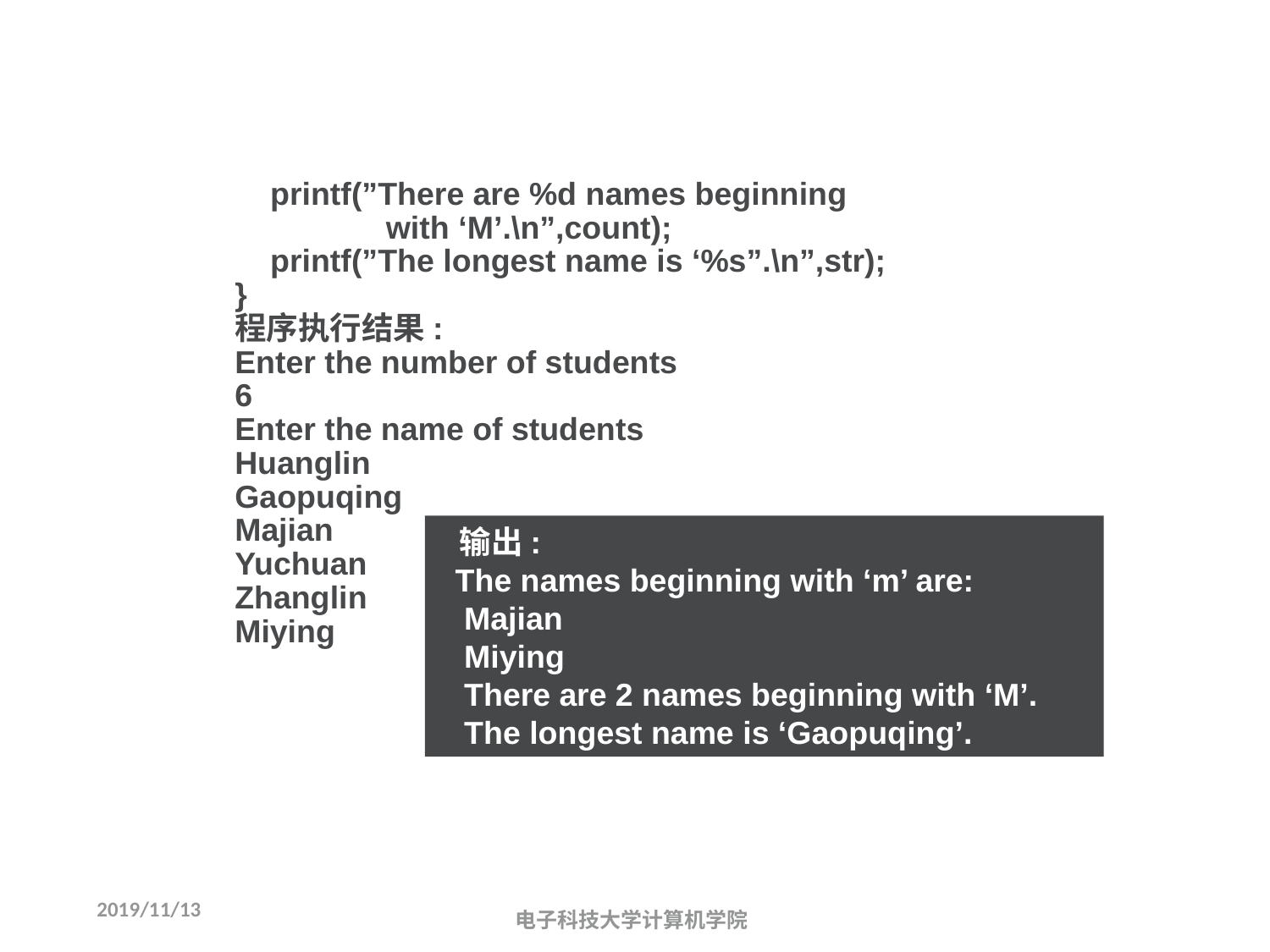

printf(”There are %d names beginning
                 with ‘M’.\n”,count);
    printf(”The longest name is ‘%s”.\n”,str);
}
程序执行结果:
Enter the number of students
6
Enter the name of students
Huanglin
Gaopuqing
Majian
Yuchuan
Zhanglin
Miying

  输出:
  The names beginning with ‘m’ are:
   Majian
   Miying
   There are 2 names beginning with ‘M’.
   The longest name is ‘Gaopuqing’.
2019/11/13
电子科技大学计算机学院